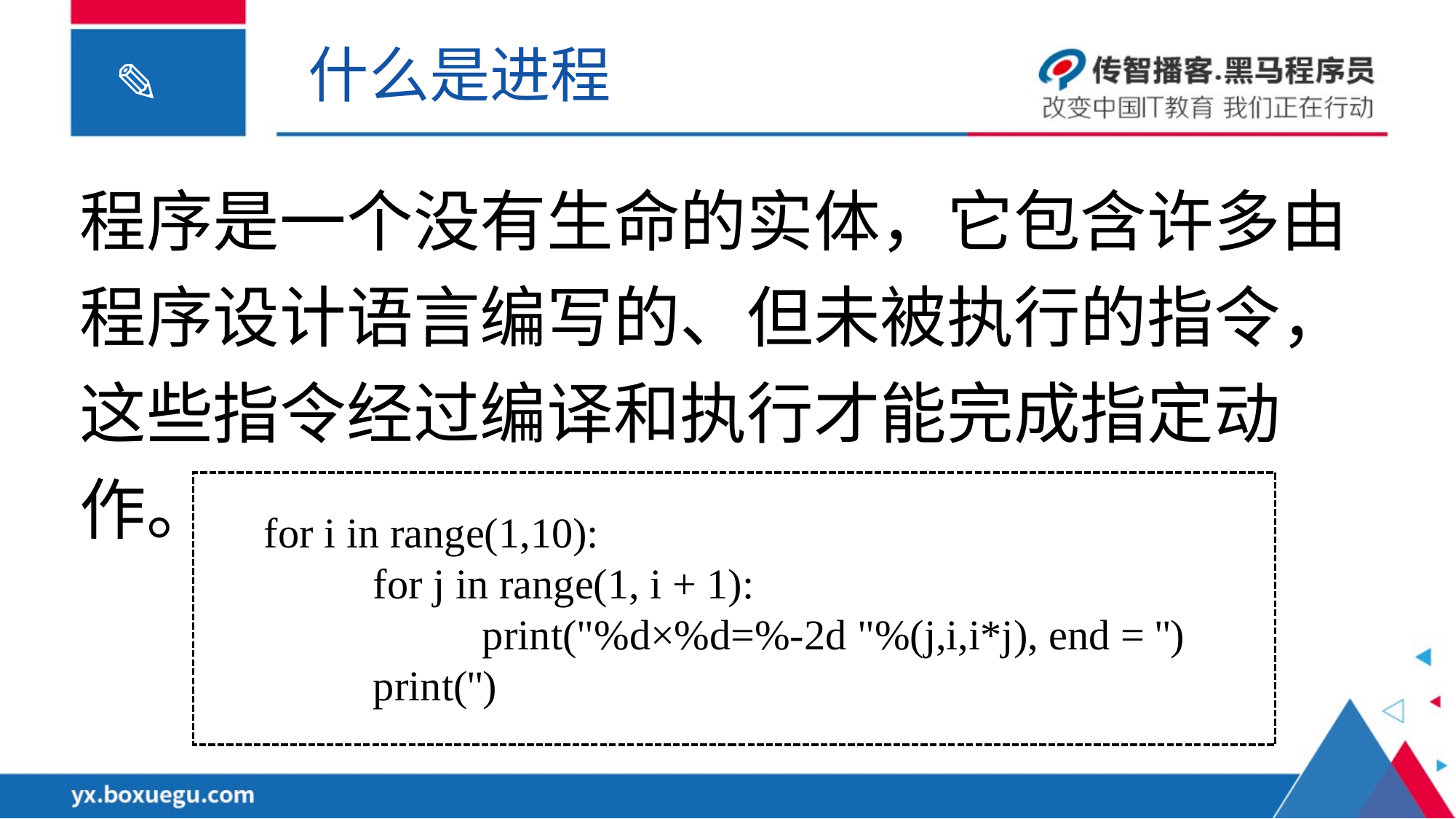

什么是进程
程序是一个没有生命的实体，它包含许多由程序设计语言编写的、但未被执行的指令，这些指令经过编译和执行才能完成指定动作。

for i in range(1,10):
	for j in range(1, i + 1):
		print("%d×%d=%-2d "%(j,i,i*j), end = '')
	print('')